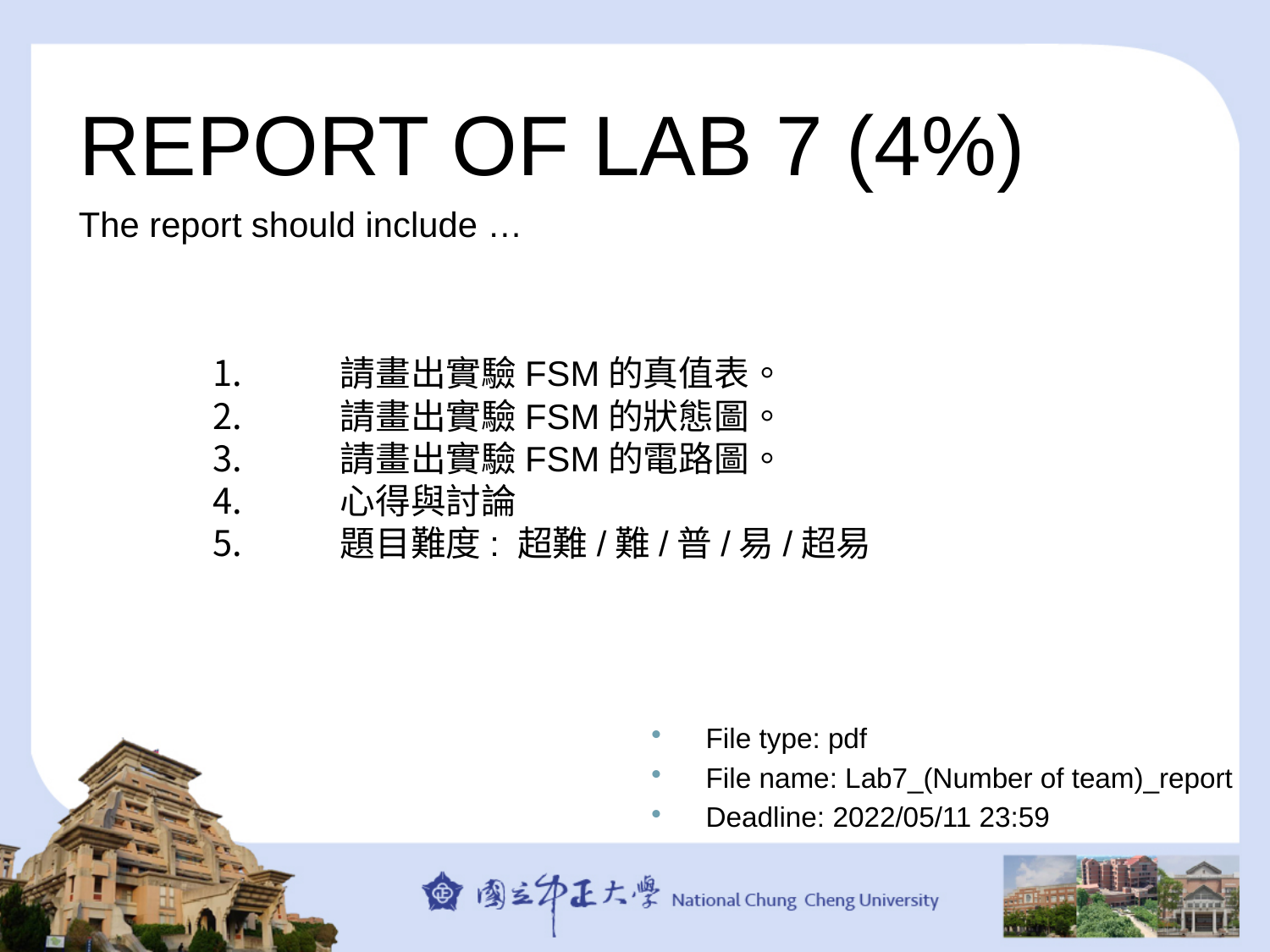

Report of lab 7 (4%)
The report should include …
請畫出實驗FSM的真值表。
請畫出實驗FSM的狀態圖。
請畫出實驗FSM的電路圖。
心得與討論
題目難度: 超難/難/普/易/超易

File type: pdf
File name: Lab7_(Number of team)_report
Deadline: 2022/05/11 23:59